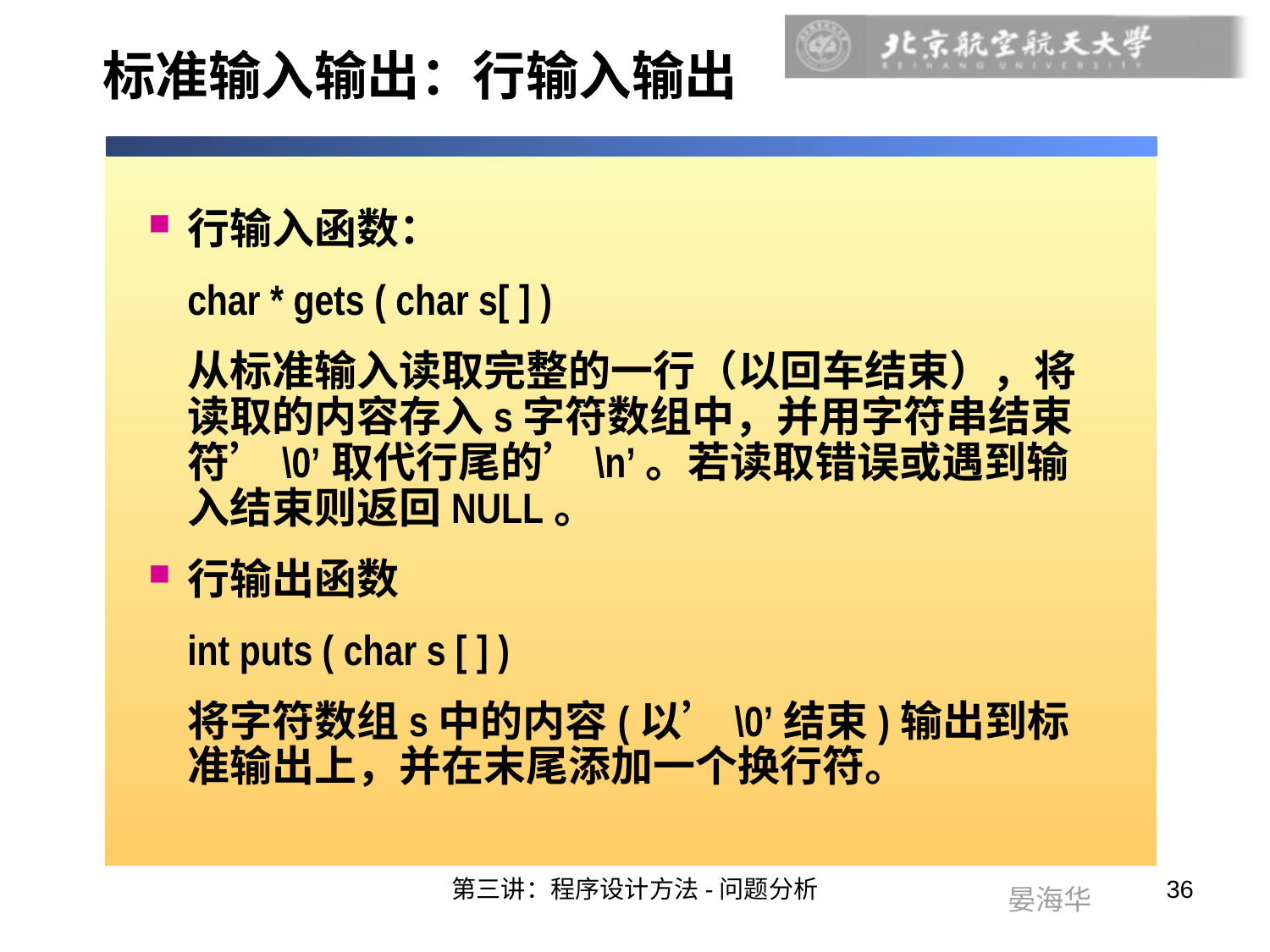

标准输入输出：行输入输出
行输入函数：
	char * gets ( char s[ ] )
	从标准输入读取完整的一行（以回车结束），将读取的内容存入s字符数组中，并用字符串结束符’\0’取代行尾的’\n’。若读取错误或遇到输入结束则返回NULL。
行输出函数
	int puts ( char s [ ] )
	将字符数组s中的内容(以’\0’结束)输出到标准输出上，并在末尾添加一个换行符。
第三讲：程序设计方法-问题分析
36